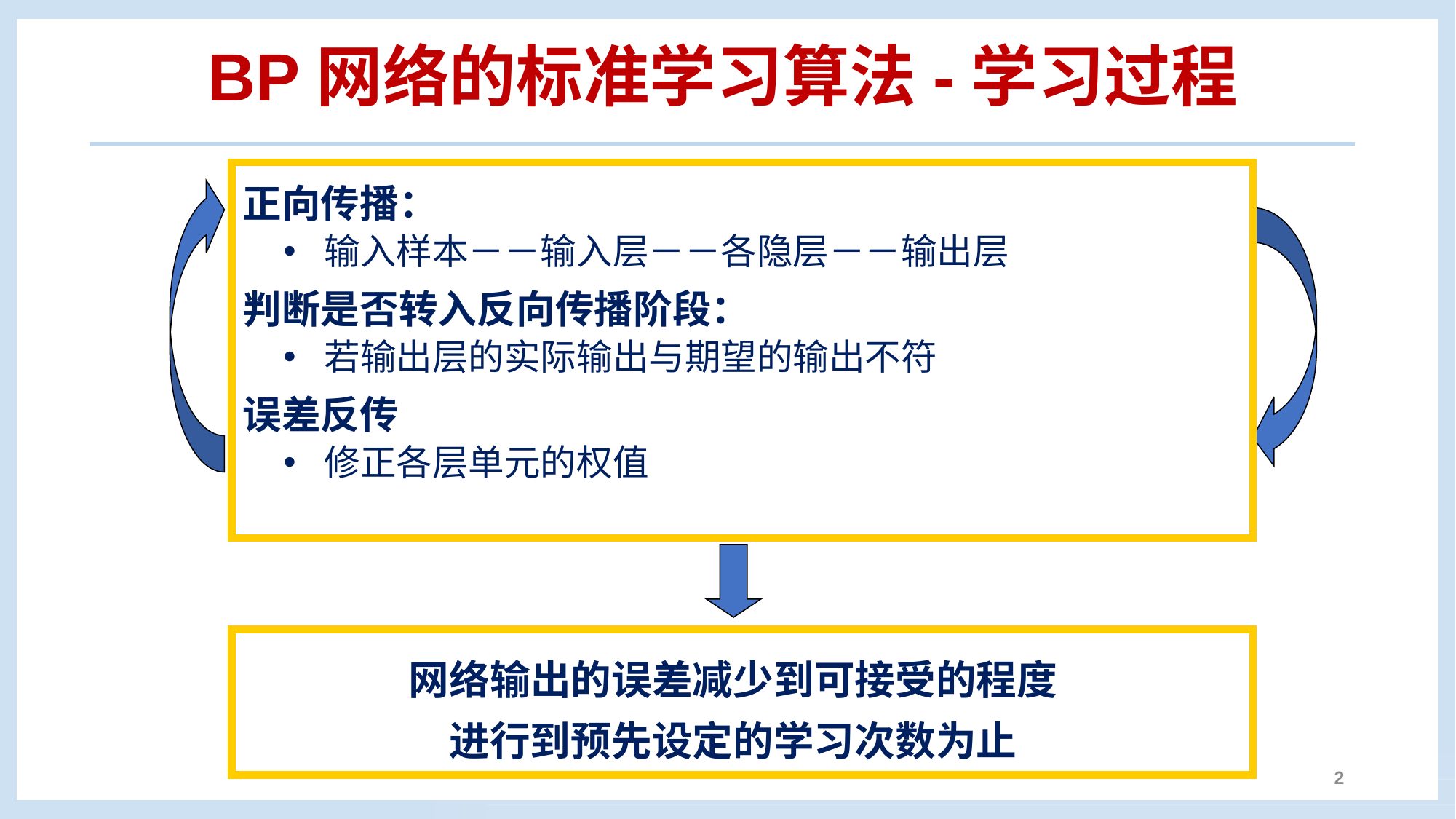

# BP网络的标准学习算法-学习过程

正向传播：
输入样本－－输入层－－各隐层－－输出层
判断是否转入反向传播阶段：
若输出层的实际输出与期望的输出不符
误差反传
修正各层单元的权值

网络输出的误差减少到可接受的程度
进行到预先设定的学习次数为止

2